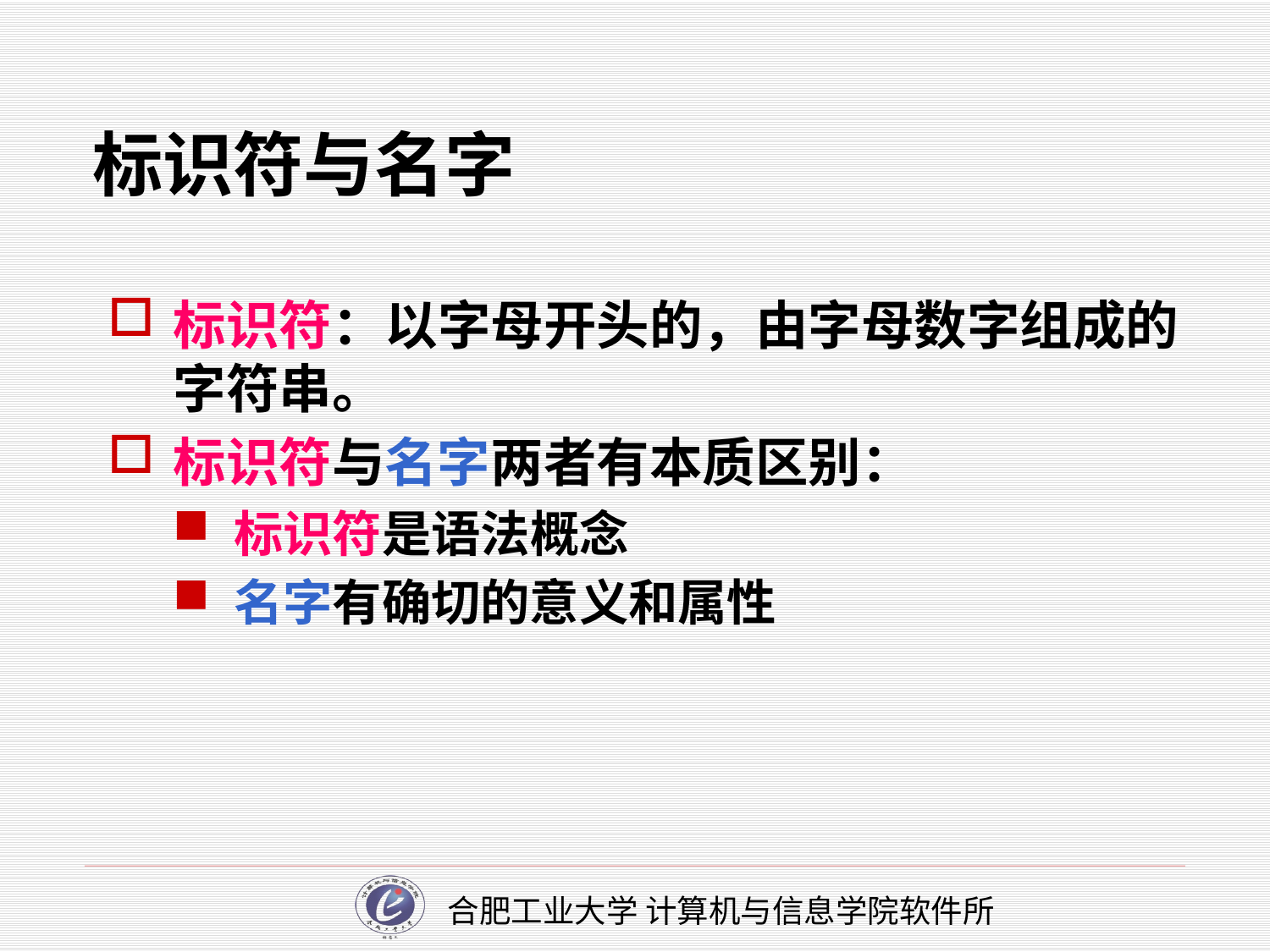

# 标识符与名字
标识符：以字母开头的，由字母数字组成的字符串。
标识符与名字两者有本质区别：
标识符是语法概念
名字有确切的意义和属性
26